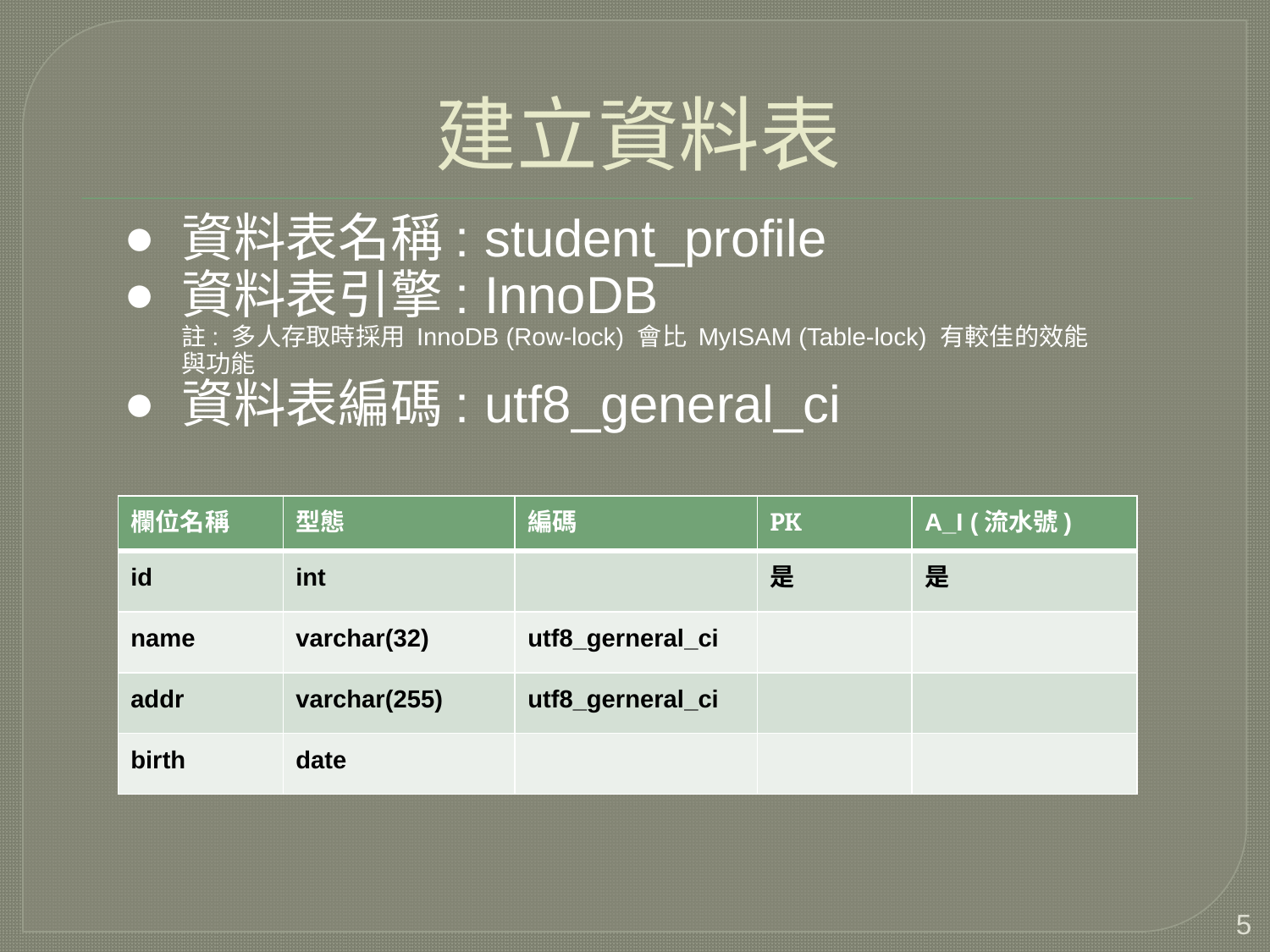

# 建立資料表
資料表名稱: student_profile
資料表引擎: InnoDB
註: 多人存取時採用 InnoDB (Row-lock) 會比 MyISAM (Table-lock) 有較佳的效能與功能
資料表編碼: utf8_general_ci
| 欄位名稱 | 型態 | 編碼 | PK | A\_I (流水號) |
| --- | --- | --- | --- | --- |
| id | int |  | 是 | 是 |
| name | varchar(32) | utf8\_gerneral\_ci |  |  |
| addr | varchar(255) | utf8\_gerneral\_ci |  |  |
| birth | date |  |  |  |
5